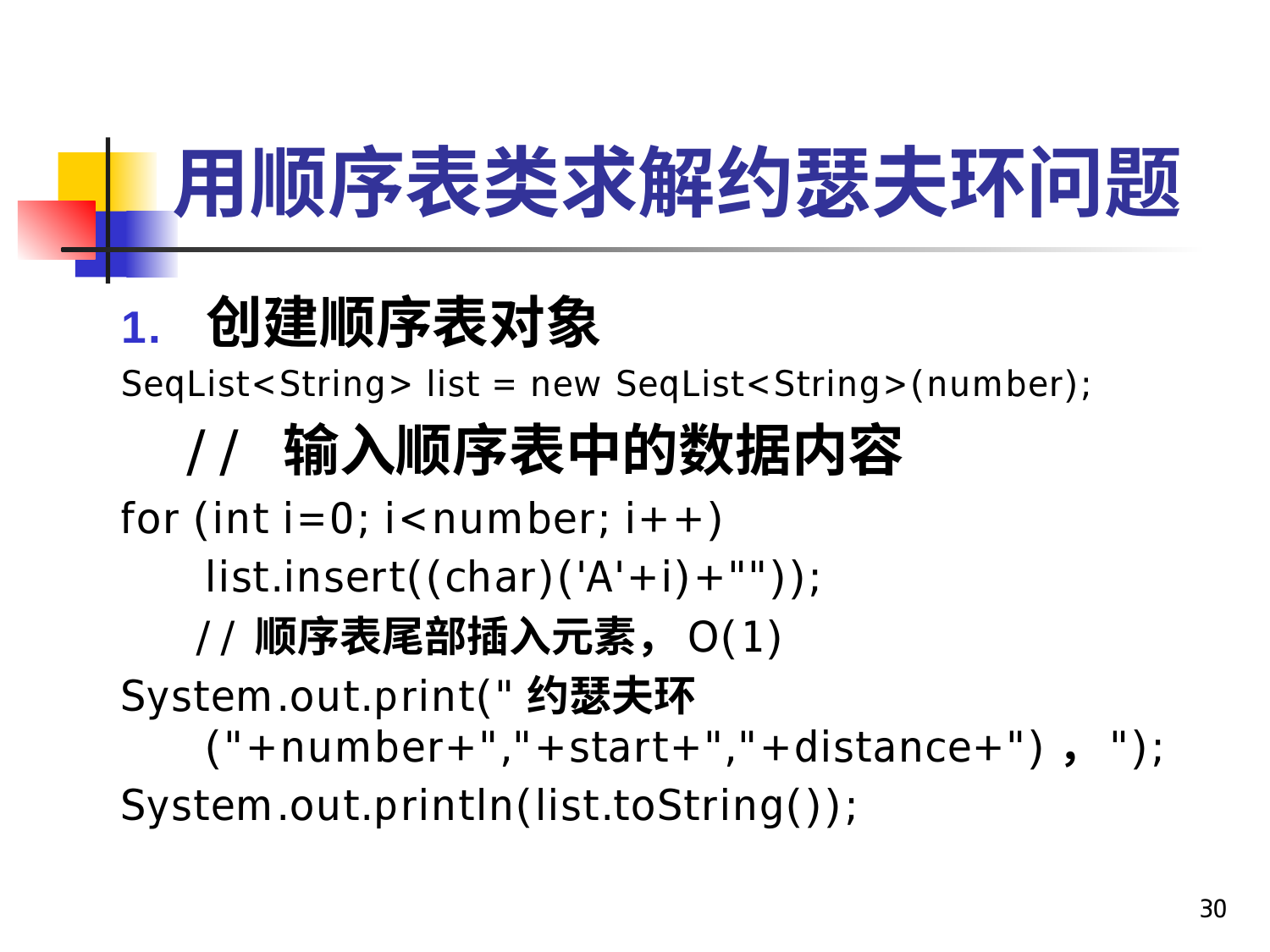

# 用顺序表类求解约瑟夫环问题
创建顺序表对象
SeqList<String> list = new SeqList<String>(number);
    // 输入顺序表中的数据内容
for (int i=0; i<number; i++)
	list.insert((char)('A'+i)+""));
      //顺序表尾部插入元素，O(1)
System.out.print("约瑟夫环("+number+","+start+","+distance+")，");
System.out.println(list.toString());
30